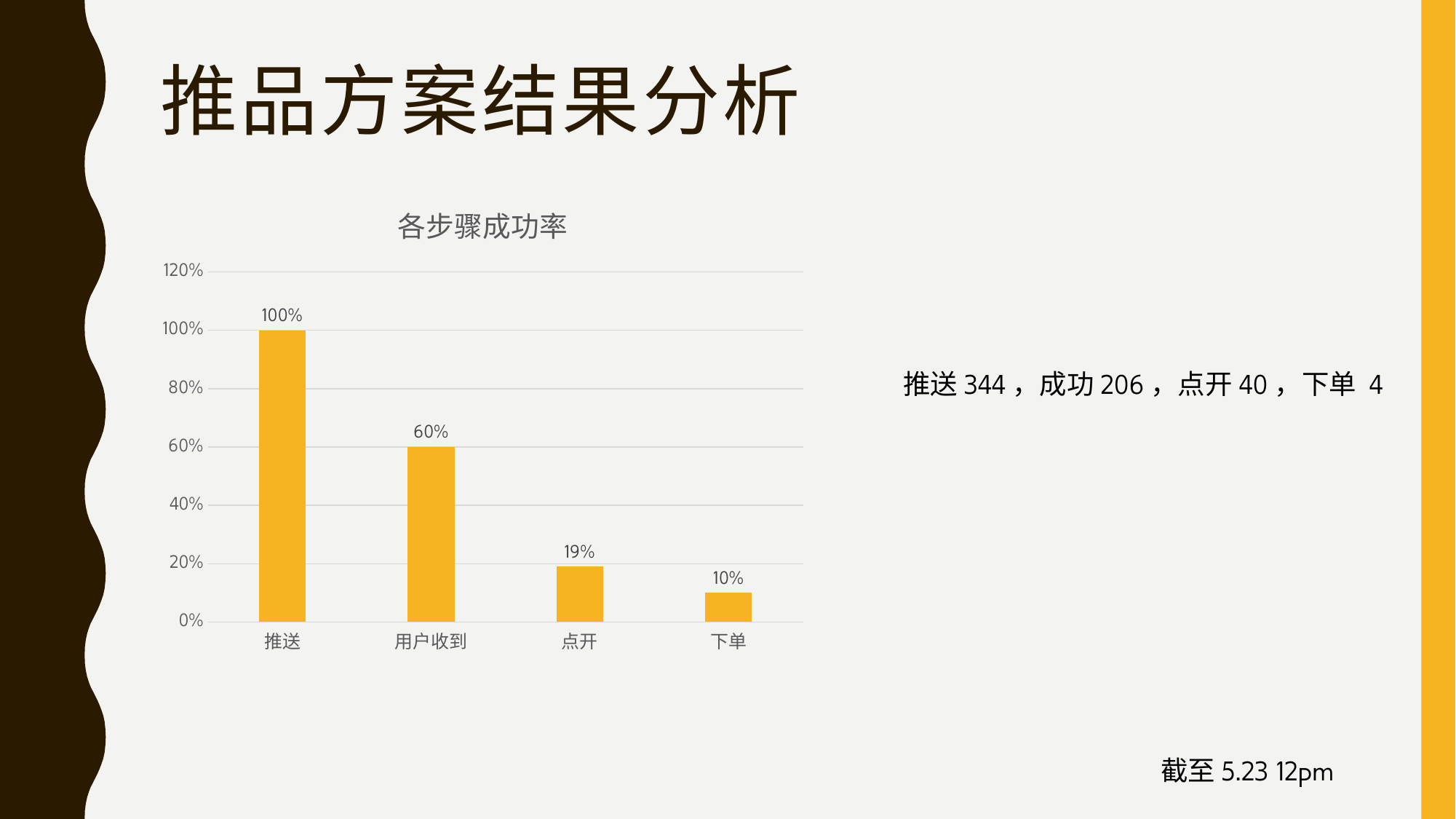

# 推品方案结果分析

### Chart: 各步骤成功率

| Category | Series 1 |
|---|---|
| 推送 | 1.0 |
| 用户收到 | 0.6 |
| 点开 | 0.19 |
| 下单 | 0.1 |
推送344，成功206，点开40，下单 4
截至5.23 12pm